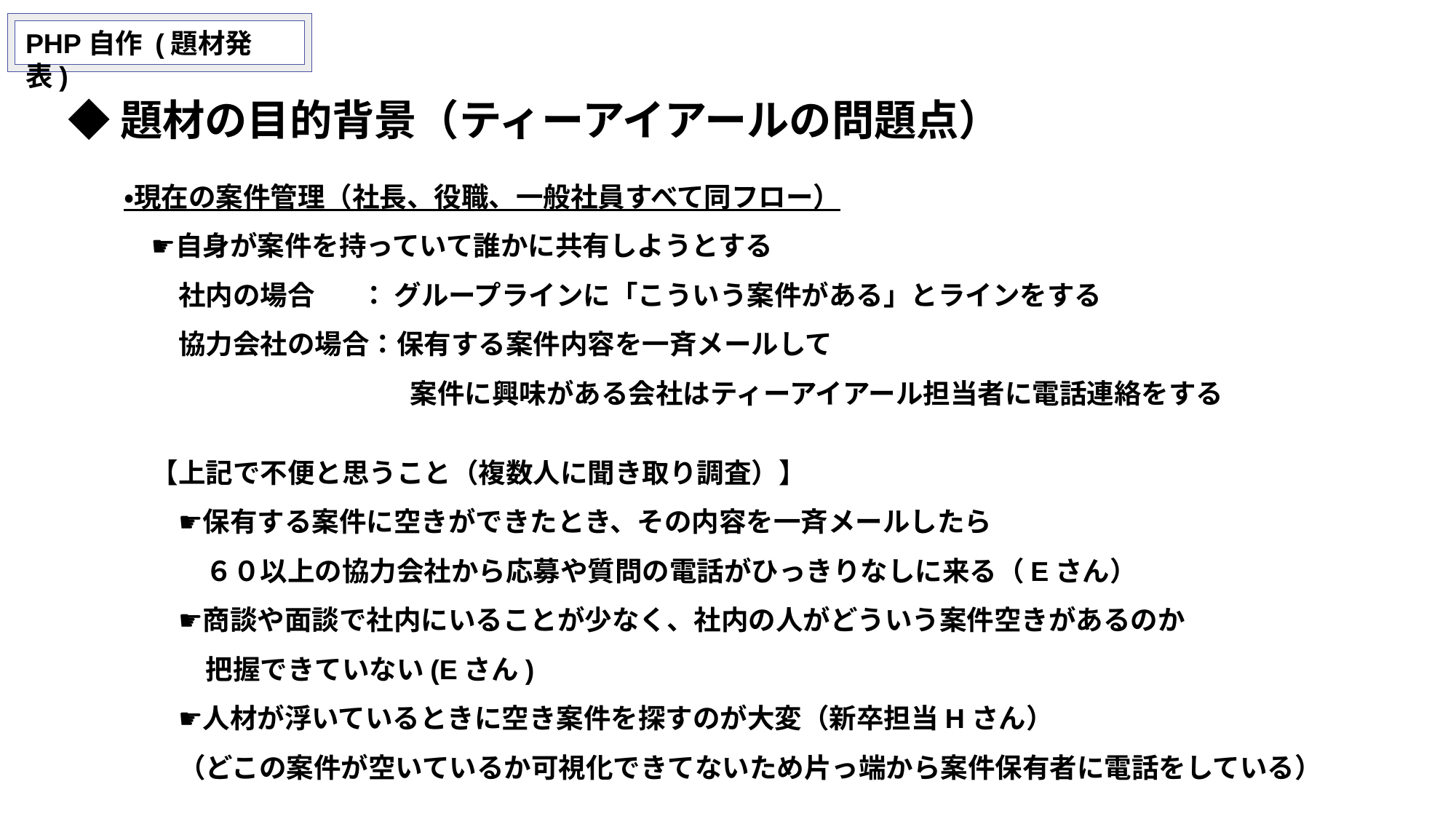

PHP自作 (題材発表)
◆題材の目的背景（ティーアイアールの問題点）
・現在の案件管理（社長、役職、一般社員すべて同フロー）
　☛自身が案件を持っていて誰かに共有しようとする
　　社内の場合　   ： グループラインに「こういう案件がある」とラインをする
　　協力会社の場合：保有する案件内容を一斉メールして
		          案件に興味がある会社はティーアイアール担当者に電話連絡をする

　【上記で不便と思うこと（複数人に聞き取り調査）】
　　☛保有する案件に空きができたとき、その内容を一斉メールしたら
　　　６０以上の協力会社から応募や質問の電話がひっきりなしに来る（Eさん）
　　☛商談や面談で社内にいることが少なく、社内の人がどういう案件空きがあるのか
　　　把握できていない(Eさん)
　　☛人材が浮いているときに空き案件を探すのが大変（新卒担当Hさん）
　　（どこの案件が空いているか可視化できてないため片っ端から案件保有者に電話をしている）